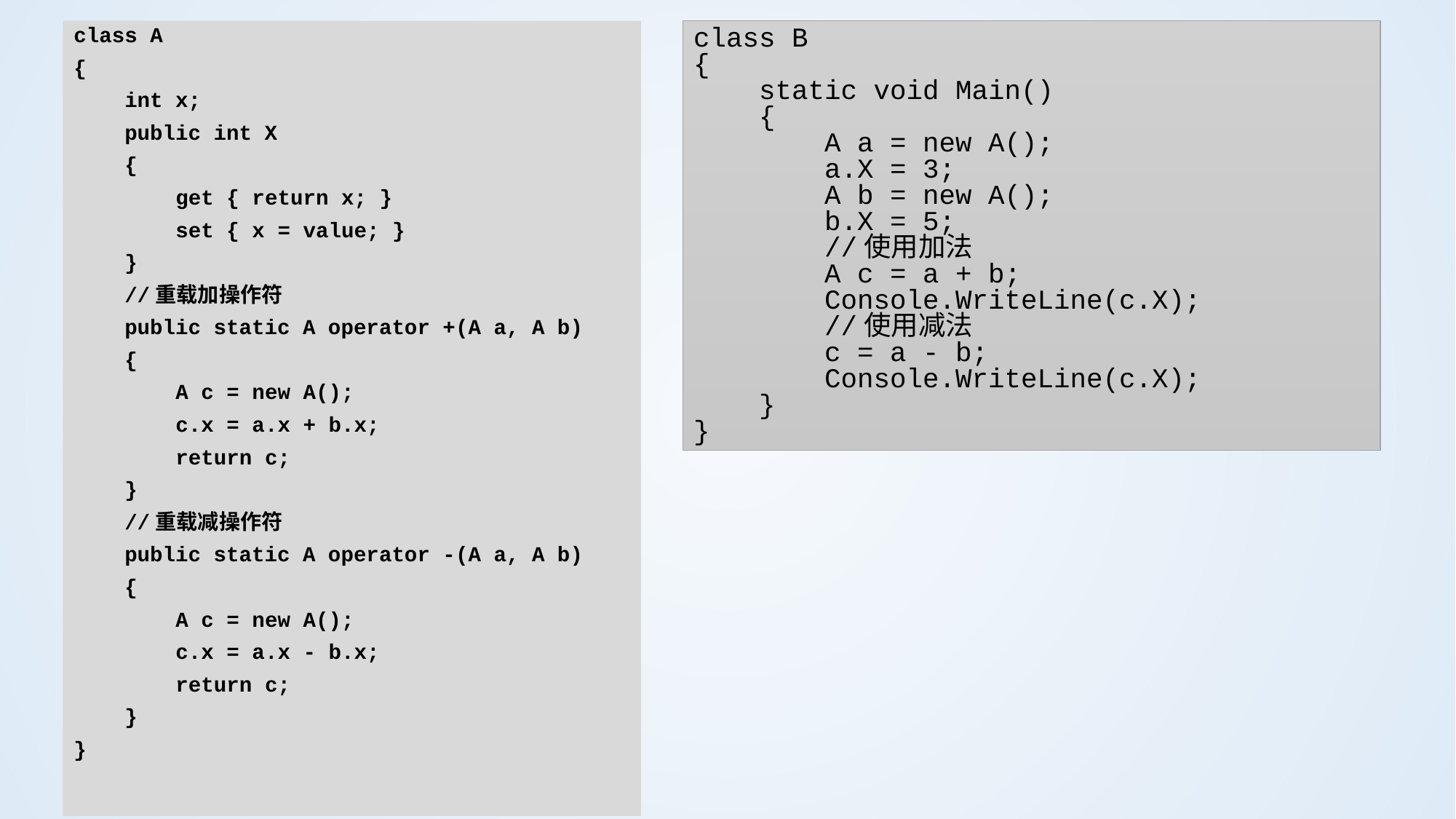

class A
{
    int x;
    public int X
    {
        get { return x; }
        set { x = value; }
    }
    //重载加操作符
    public static A operator +(A a, A b)
    {
        A c = new A();
        c.x = a.x + b.x;
        return c;
    }
    //重载减操作符
    public static A operator -(A a, A b)
    {
        A c = new A();
        c.x = a.x - b.x;
        return c;
    }
}

class B
{
    static void Main()
    {
        A a = new A();
        a.X = 3;
        A b = new A();
        b.X = 5;
        //使用加法
        A c = a + b;
        Console.WriteLine(c.X);
        //使用减法
        c = a - b;
        Console.WriteLine(c.X);
    }
}